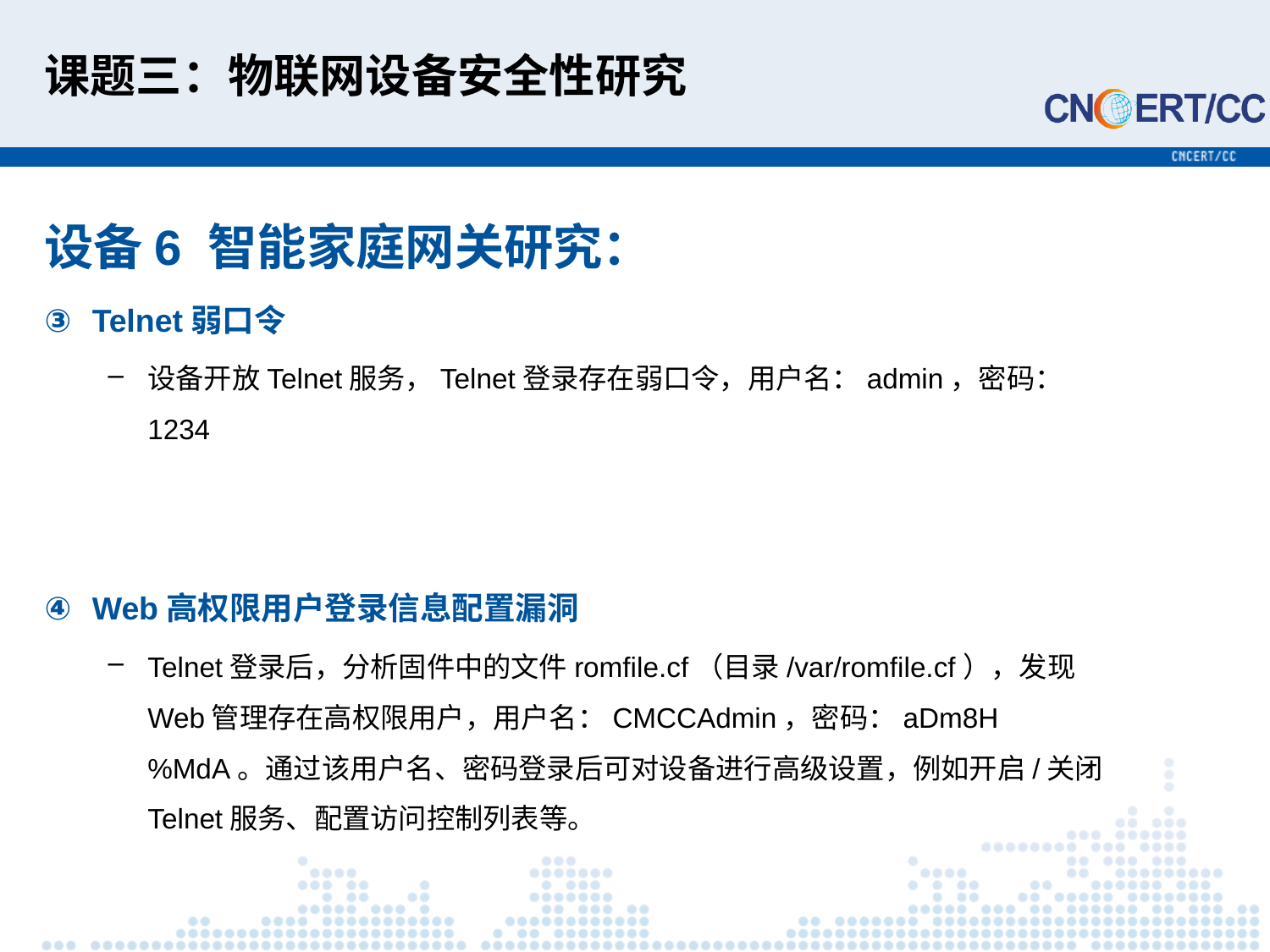

# 课题三：物联网设备安全性研究
设备6 智能家庭网关研究：
Telnet弱口令
设备开放Telnet服务，Telnet登录存在弱口令，用户名：admin，密码：1234

Web高权限用户登录信息配置漏洞
Telnet登录后，分析固件中的文件romfile.cf（目录/var/romfile.cf），发现Web管理存在高权限用户，用户名：CMCCAdmin，密码：aDm8H%MdA。通过该用户名、密码登录后可对设备进行高级设置，例如开启/关闭Telnet服务、配置访问控制列表等。